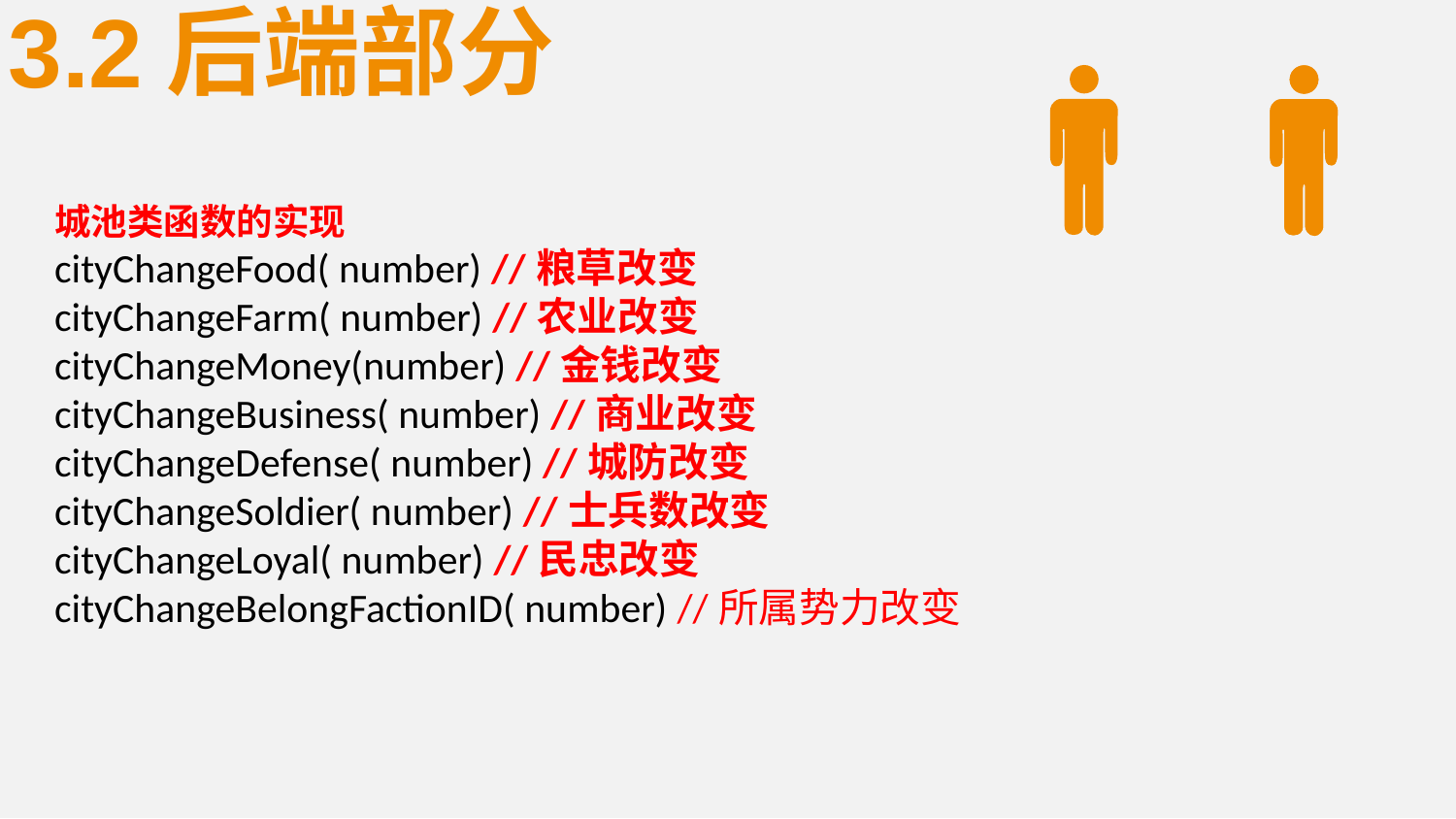

3.2后端部分

城池类函数的实现
cityChangeFood( number) //粮草改变
cityChangeFarm( number) //农业改变
cityChangeMoney(number) //金钱改变
cityChangeBusiness( number) //商业改变
cityChangeDefense( number) //城防改变
cityChangeSoldier( number) //士兵数改变
cityChangeLoyal( number) //民忠改变
cityChangeBelongFactionID( number) //所属势力改变